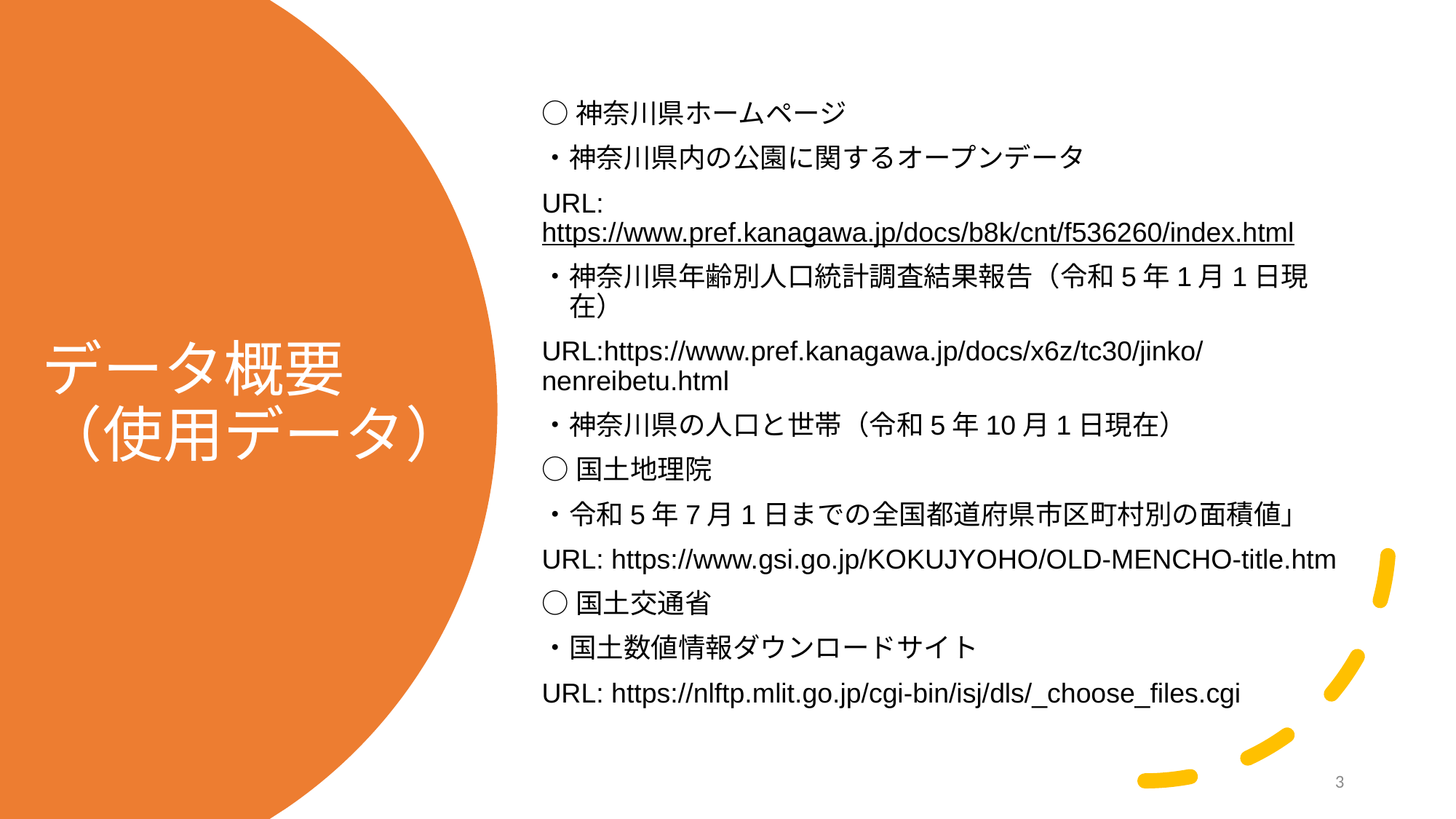

○神奈川県ホームページ
・神奈川県内の公園に関するオープンデータ
URL: https://www.pref.kanagawa.jp/docs/b8k/cnt/f536260/index.html
・神奈川県年齢別人口統計調査結果報告（令和5年1月1日現在）
URL:https://www.pref.kanagawa.jp/docs/x6z/tc30/jinko/nenreibetu.html
・神奈川県の人口と世帯（令和5年10月1日現在）
○国土地理院
・令和5年7月1日までの全国都道府県市区町村別の面積値」
URL: https://www.gsi.go.jp/KOKUJYOHO/OLD-MENCHO-title.htm
○国土交通省
・国土数値情報ダウンロードサイト
URL: https://nlftp.mlit.go.jp/cgi-bin/isj/dls/_choose_files.cgi
# データ概要 （使用データ）

3